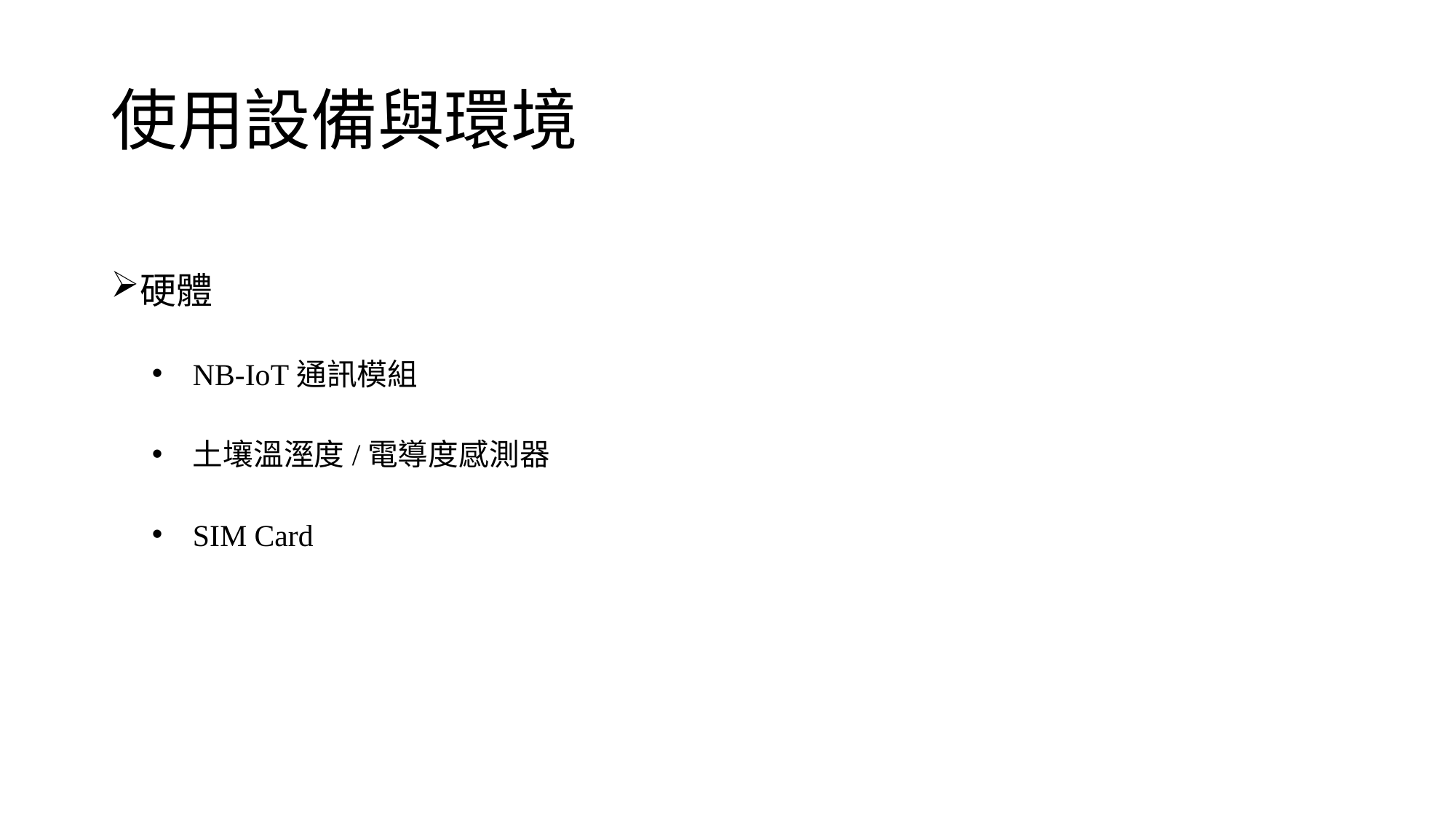

# 使用設備與環境
硬體
NB-IoT通訊模組
土壤溫溼度/電導度感測器
SIM Card